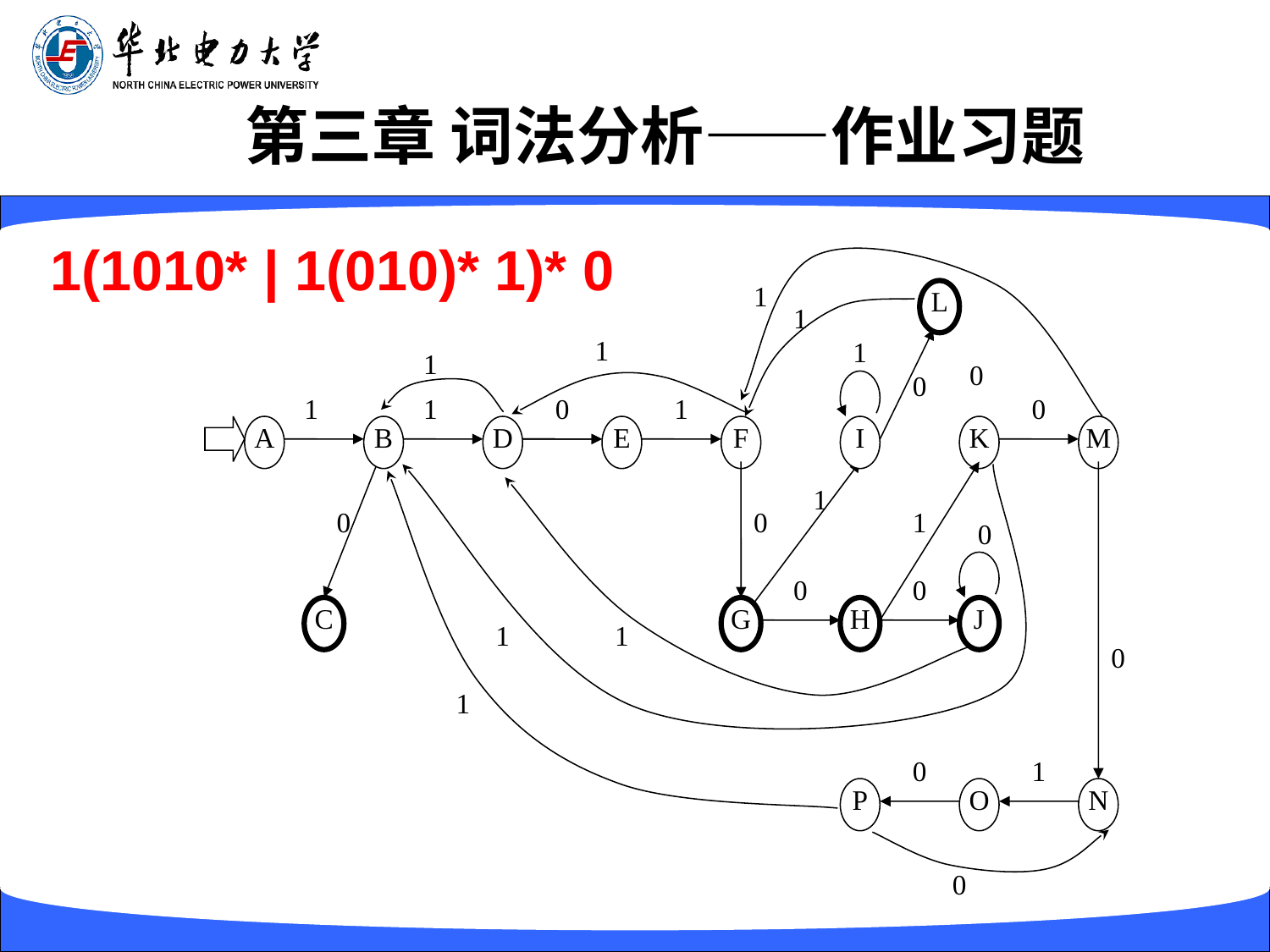

# 第三章 词法分析——作业习题
1(1010* | 1(010)* 1)* 0

1
L

1

1
1
1
0

0

1
1
0
1
0

A
B
D
E
F
I
K
M

1
0
0
1
0

0
0
C
G
H
J
1
1

0
1
0
1
P
O
N

0